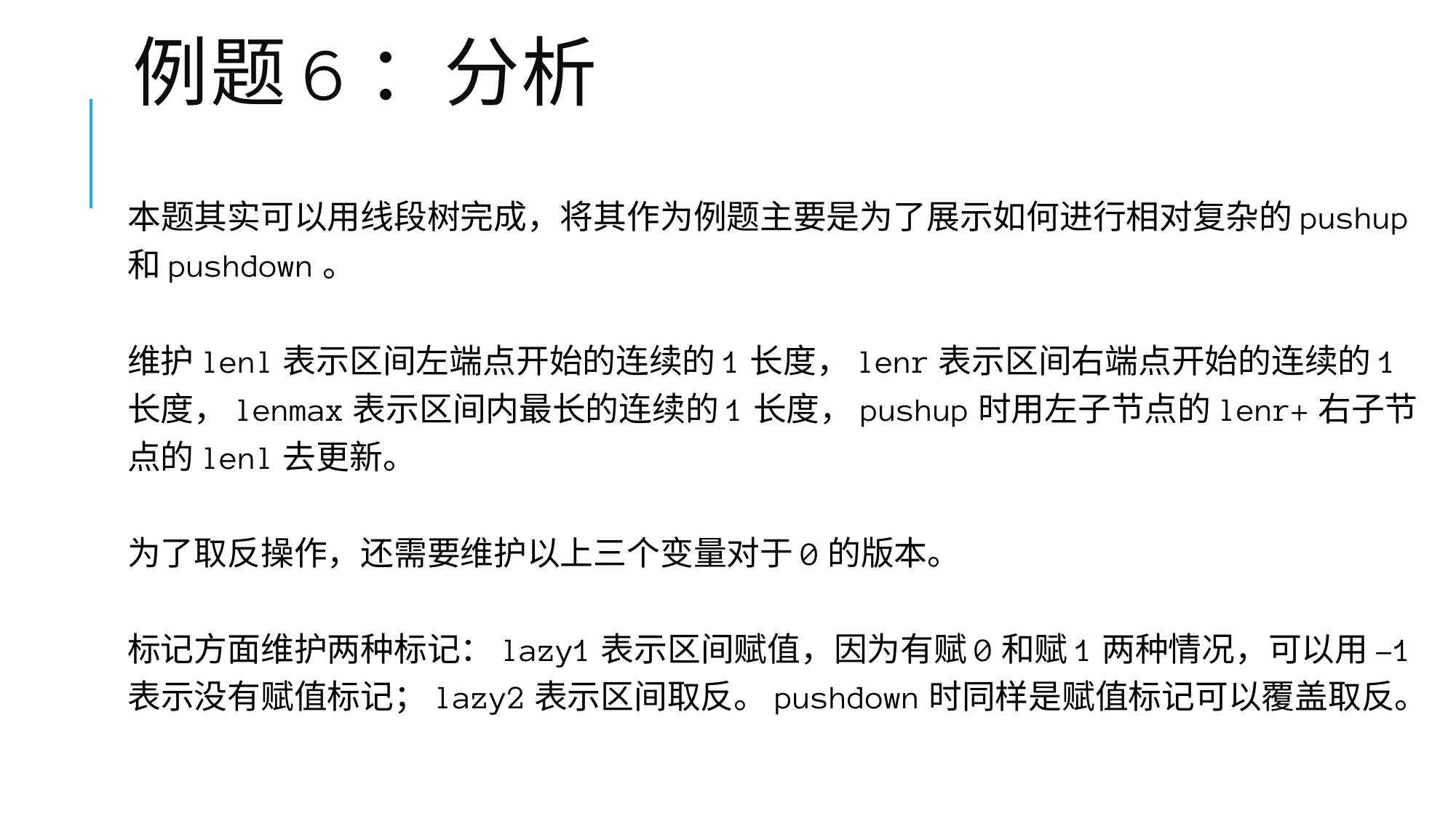

# 例题6：分析
本题其实可以用线段树完成，将其作为例题主要是为了展示如何进行相对复杂的pushup和pushdown。

维护lenl表示区间左端点开始的连续的1长度，lenr表示区间右端点开始的连续的1长度，lenmax表示区间内最长的连续的1长度，pushup时用左子节点的lenr+右子节点的lenl去更新。

为了取反操作，还需要维护以上三个变量对于0的版本。

标记方面维护两种标记：lazy1表示区间赋值，因为有赋0和赋1两种情况，可以用-1表示没有赋值标记；lazy2表示区间取反。pushdown时同样是赋值标记可以覆盖取反。